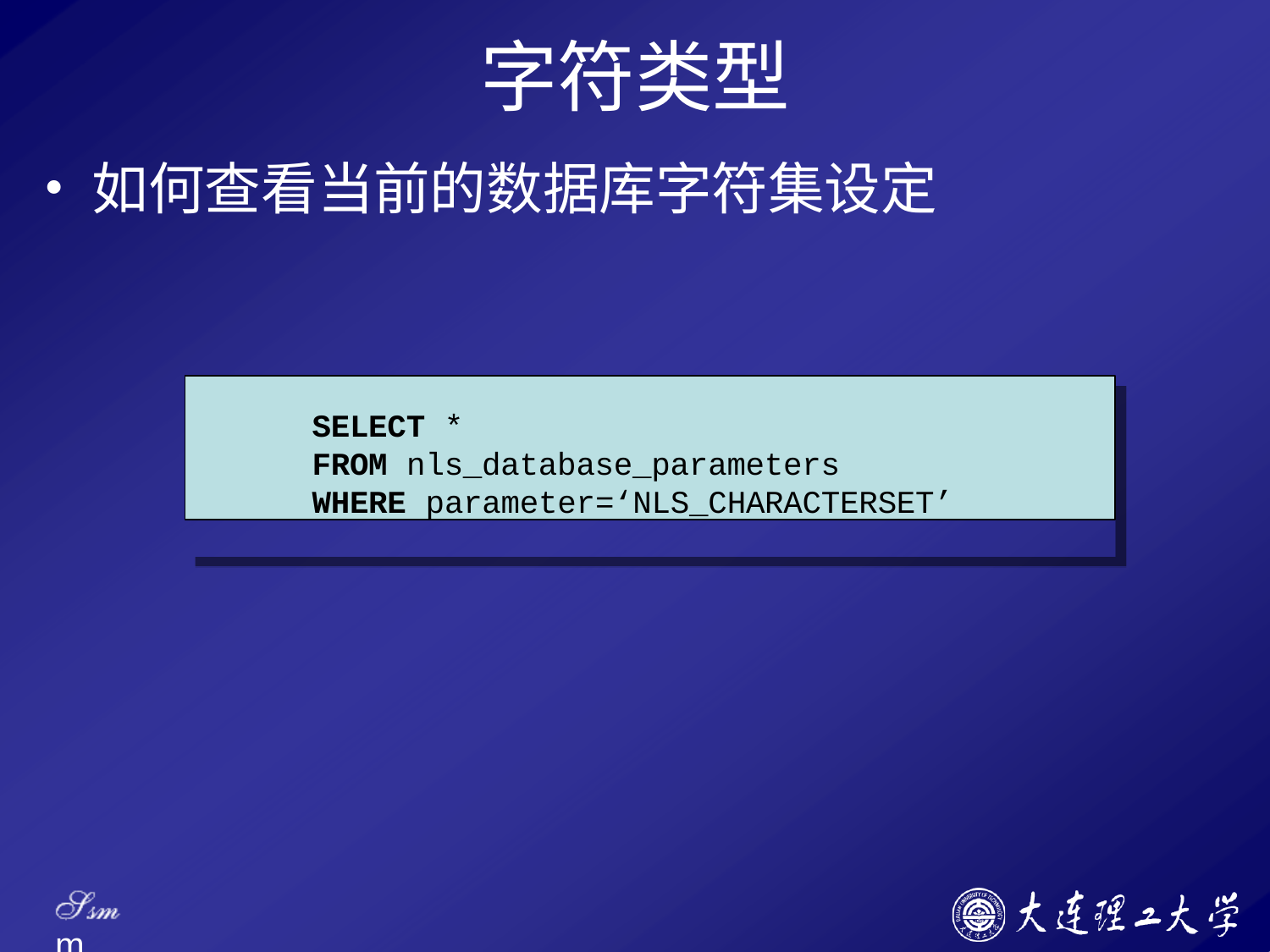

# 字符类型
如何查看当前的数据库字符集设定
SELECT *
FROM nls_database_parameters
WHERE parameter=‘NLS_CHARACTERSET’

Ssm